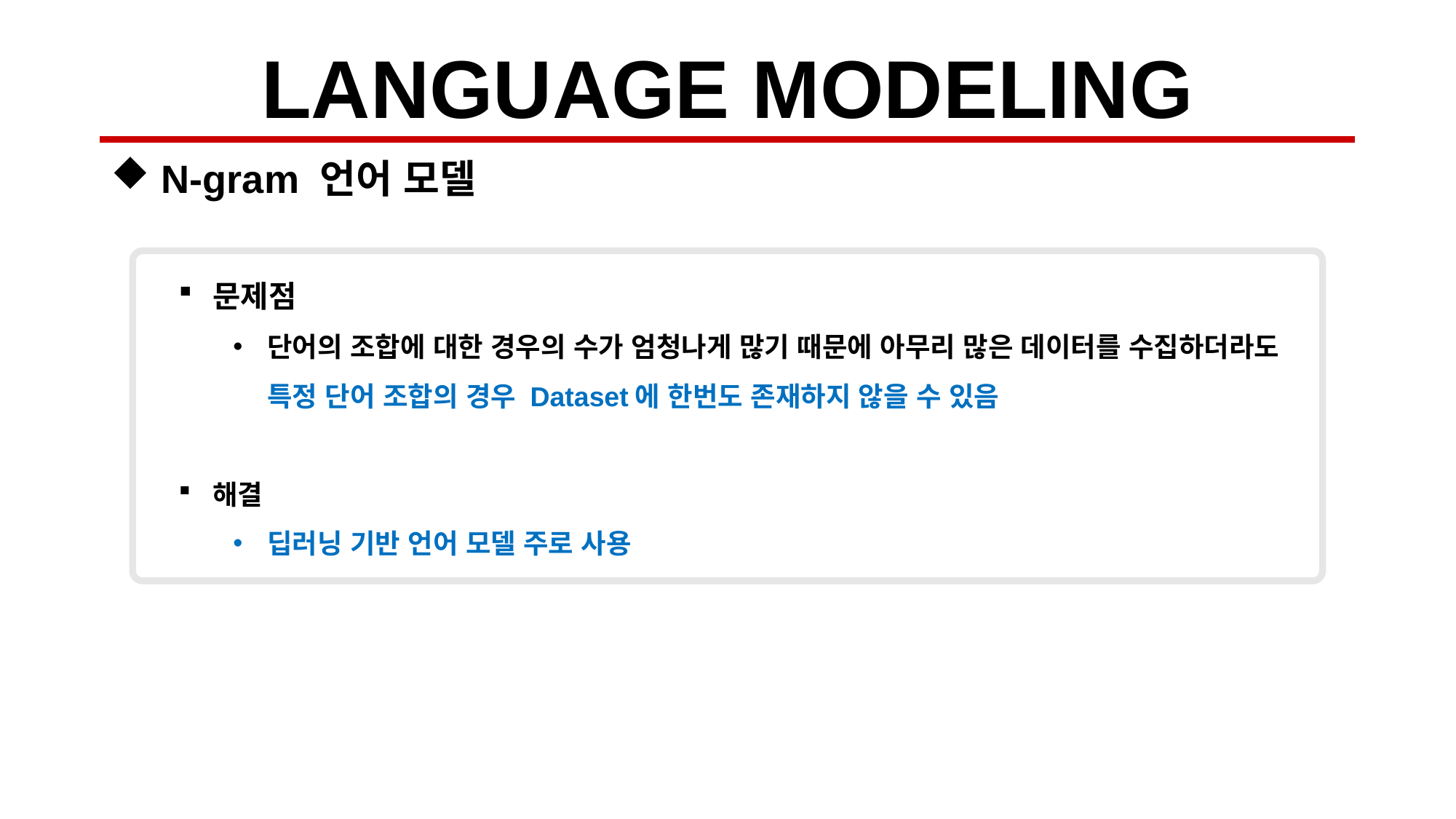

# LANGUAGE MODELING
 N-gram 언어 모델
문제점
단어의 조합에 대한 경우의 수가 엄청나게 많기 때문에 아무리 많은 데이터를 수집하더라도 특정 단어 조합의 경우 Dataset에 한번도 존재하지 않을 수 있음

해결
딥러닝 기반 언어 모델 주로 사용